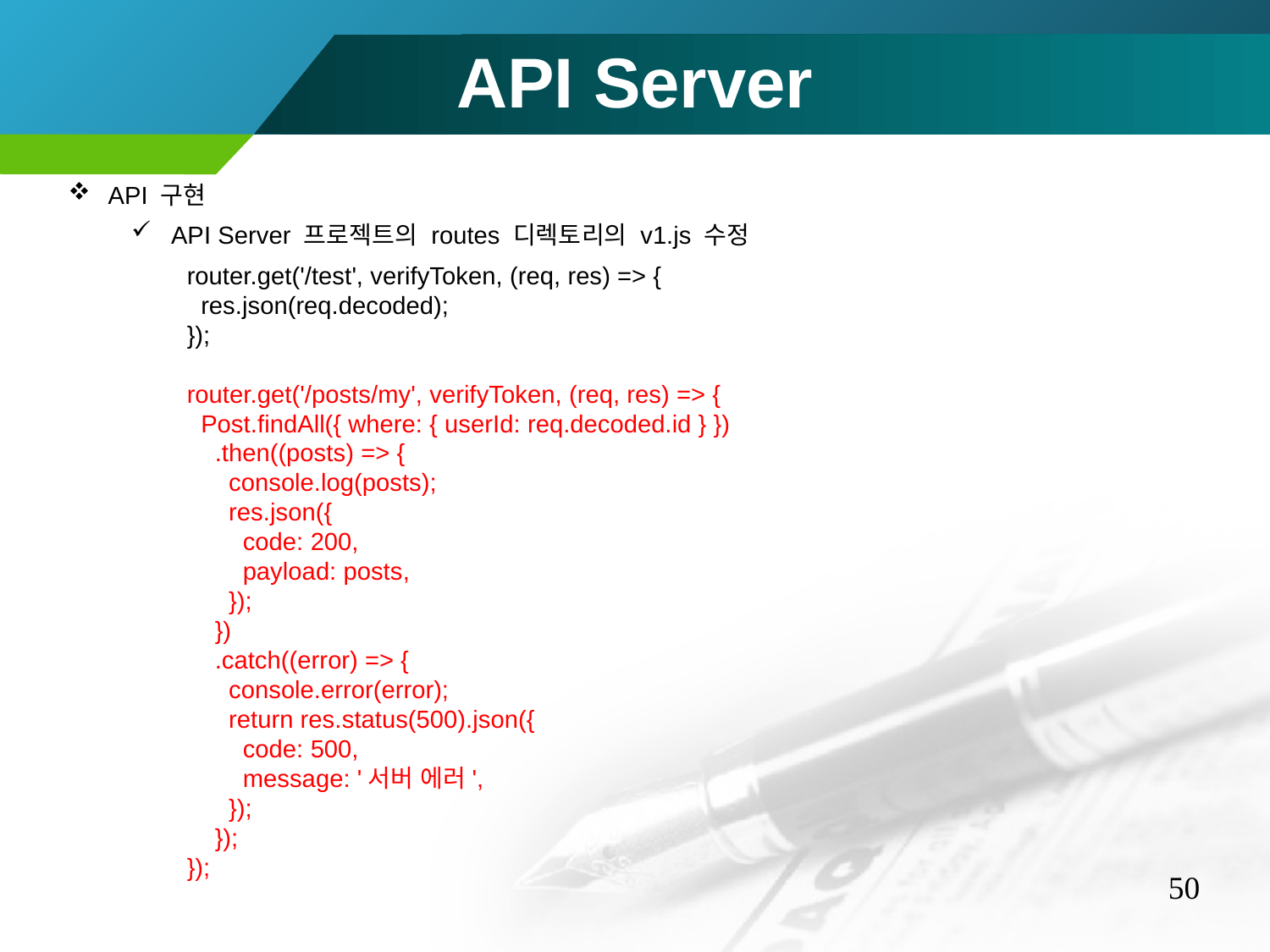

API Server
API 구현
API Server 프로젝트의 routes 디렉토리의 v1.js 수정
router.get('/test', verifyToken, (req, res) => {
  res.json(req.decoded);
});

router.get('/posts/my', verifyToken, (req, res) => {
  Post.findAll({ where: { userId: req.decoded.id } })
    .then((posts) => {
      console.log(posts);
      res.json({
        code: 200,
        payload: posts,
      });
    })
    .catch((error) => {
      console.error(error);
      return res.status(500).json({
        code: 500,
        message: '서버 에러',
      });
    });
});

50